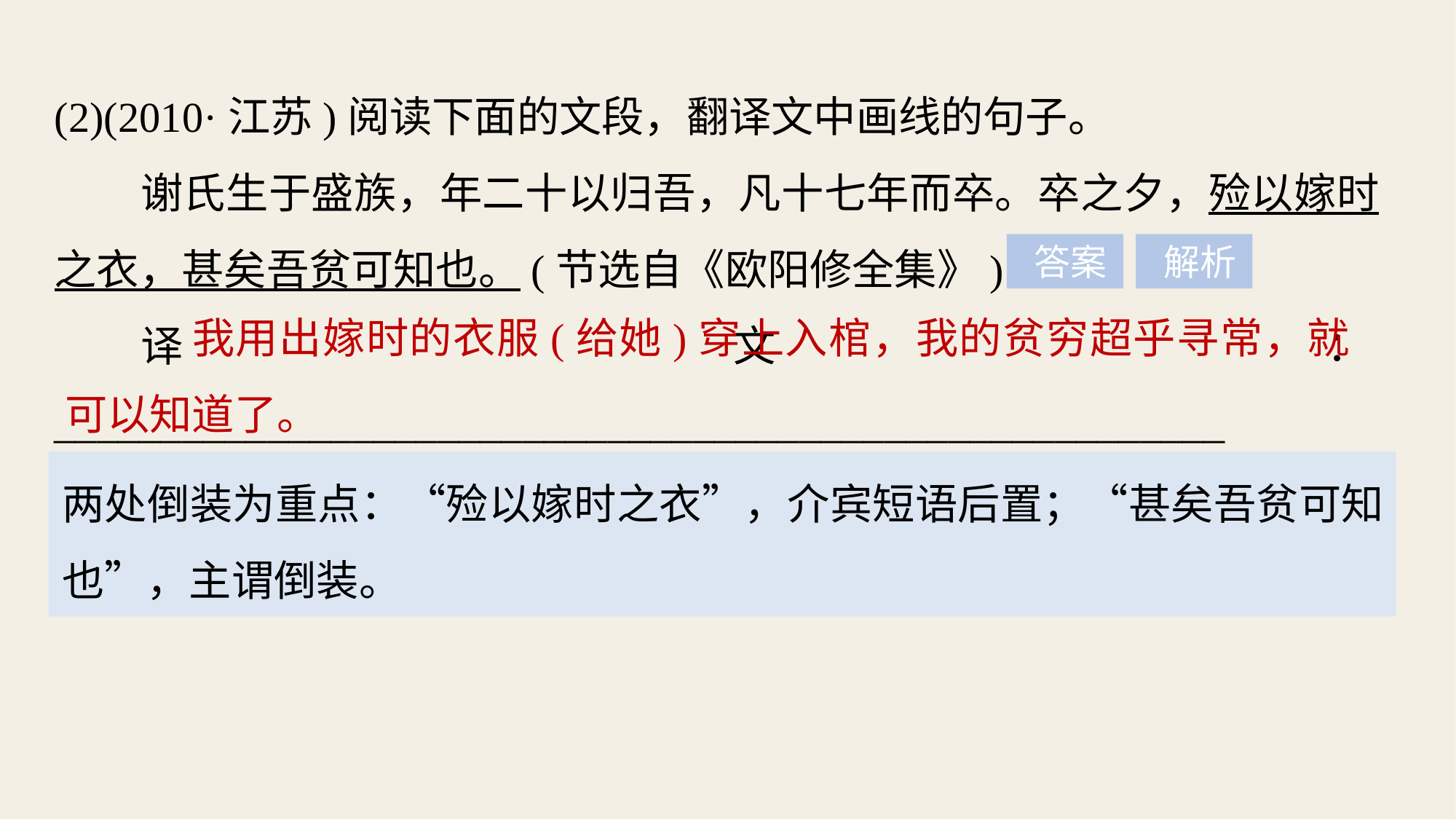

(2)(2010·江苏)阅读下面的文段，翻译文中画线的句子。
谢氏生于盛族，年二十以归吾，凡十七年而卒。卒之夕，殓以嫁时之衣，甚矣吾贫可知也。(节选自《欧阳修全集》)
译文：_______________________________________________________
__________
 答案
 解析
           我用出嫁时的衣服(给她)穿上入棺，我的贫穷超乎寻常，就可以知道了。
两处倒装为重点：“殓以嫁时之衣”，介宾短语后置；“甚矣吾贫可知也”，主谓倒装。